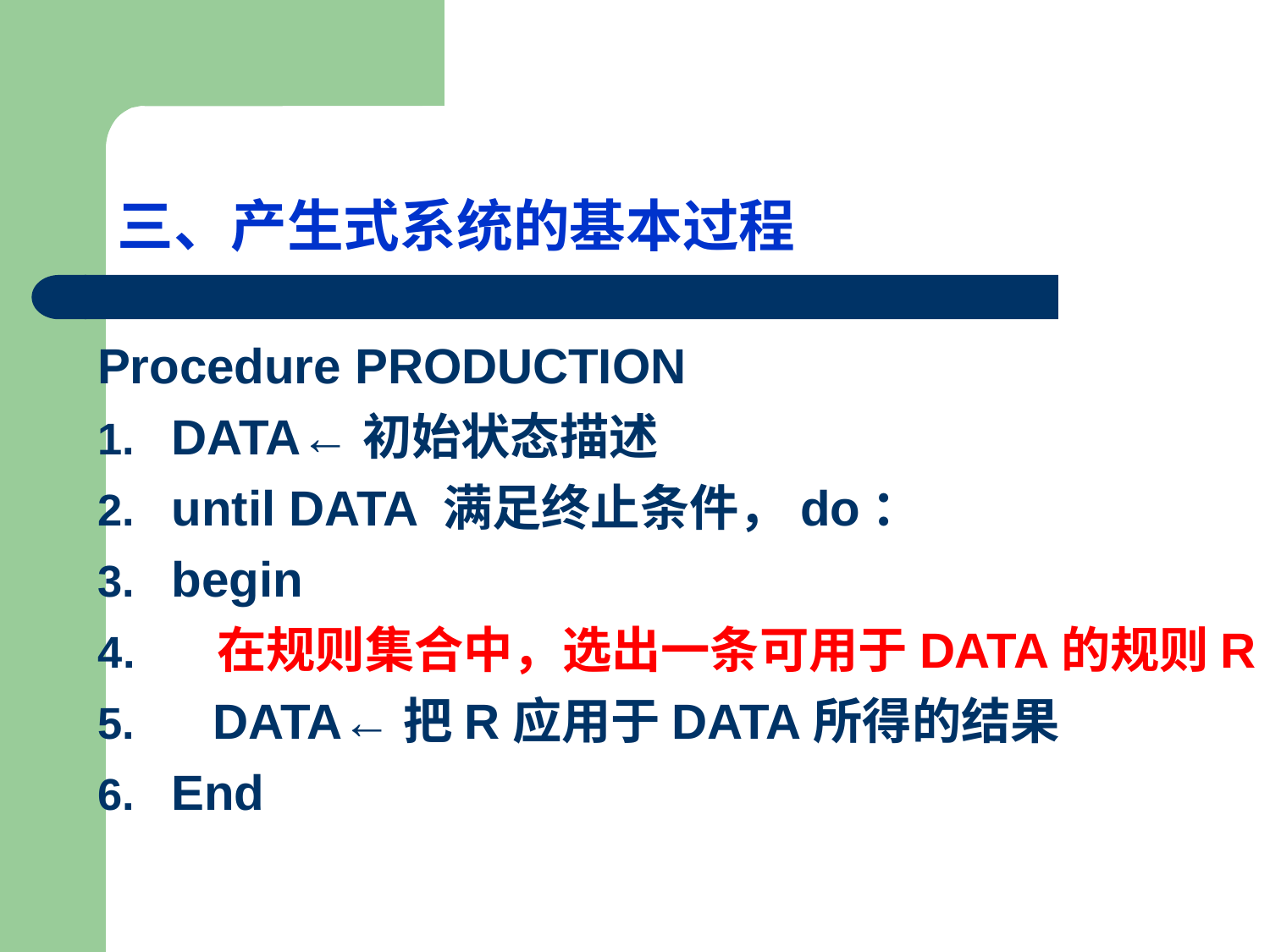

# 三、产生式系统的基本过程
Procedure PRODUCTION
DATA←初始状态描述
until DATA 满足终止条件，do：
begin
   在规则集合中，选出一条可用于DATA的规则R
   DATA←把R应用于DATA所得的结果
End

12